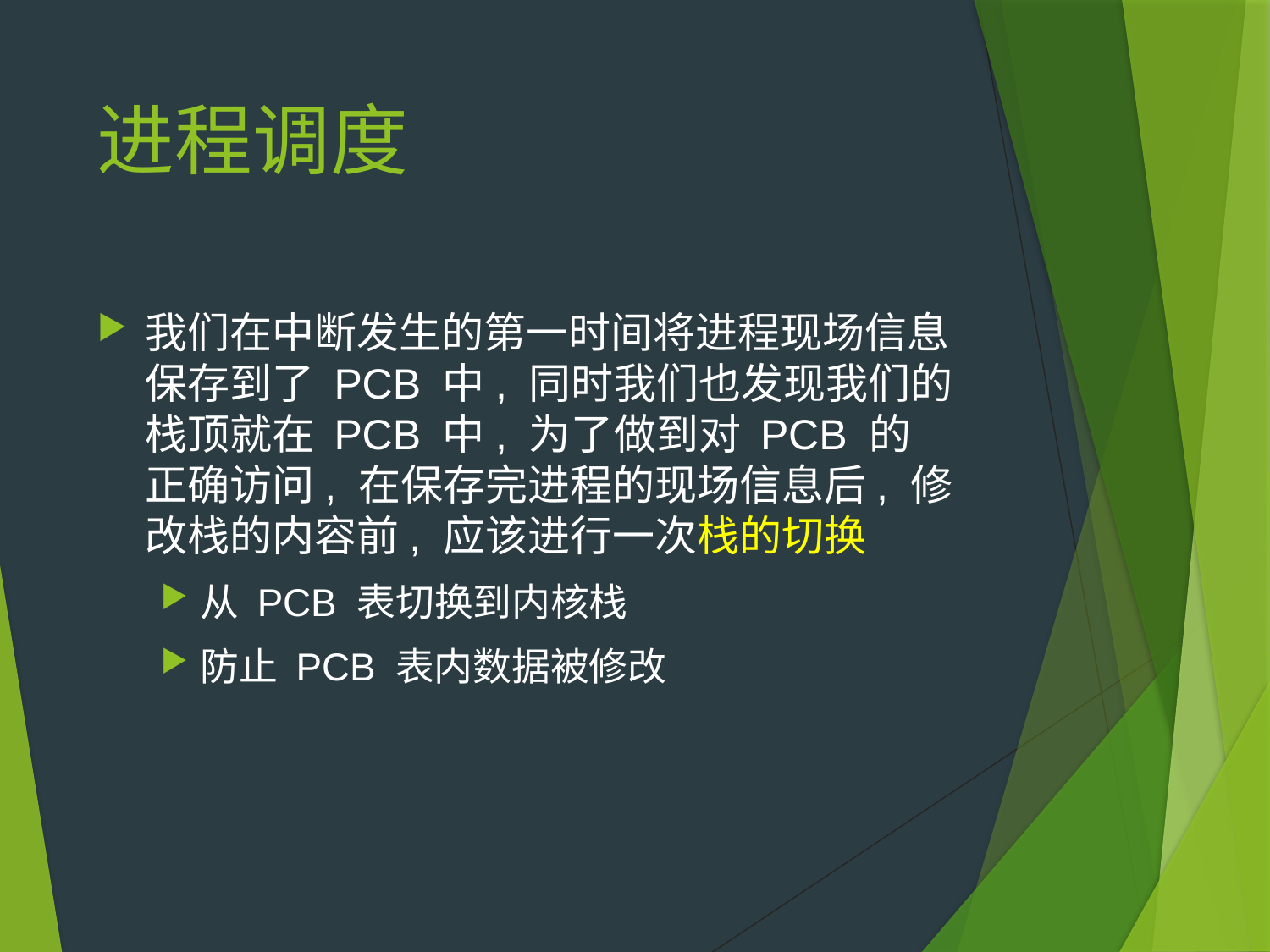

# 进程调度
我们在中断发生的第一时间将进程现场信息保存到了 PCB 中, 同时我们也发现我们的栈顶就在 PCB 中, 为了做到对 PCB 的正确访问, 在保存完进程的现场信息后, 修改栈的内容前, 应该进行一次栈的切换
从 PCB 表切换到内核栈
防止 PCB 表内数据被修改